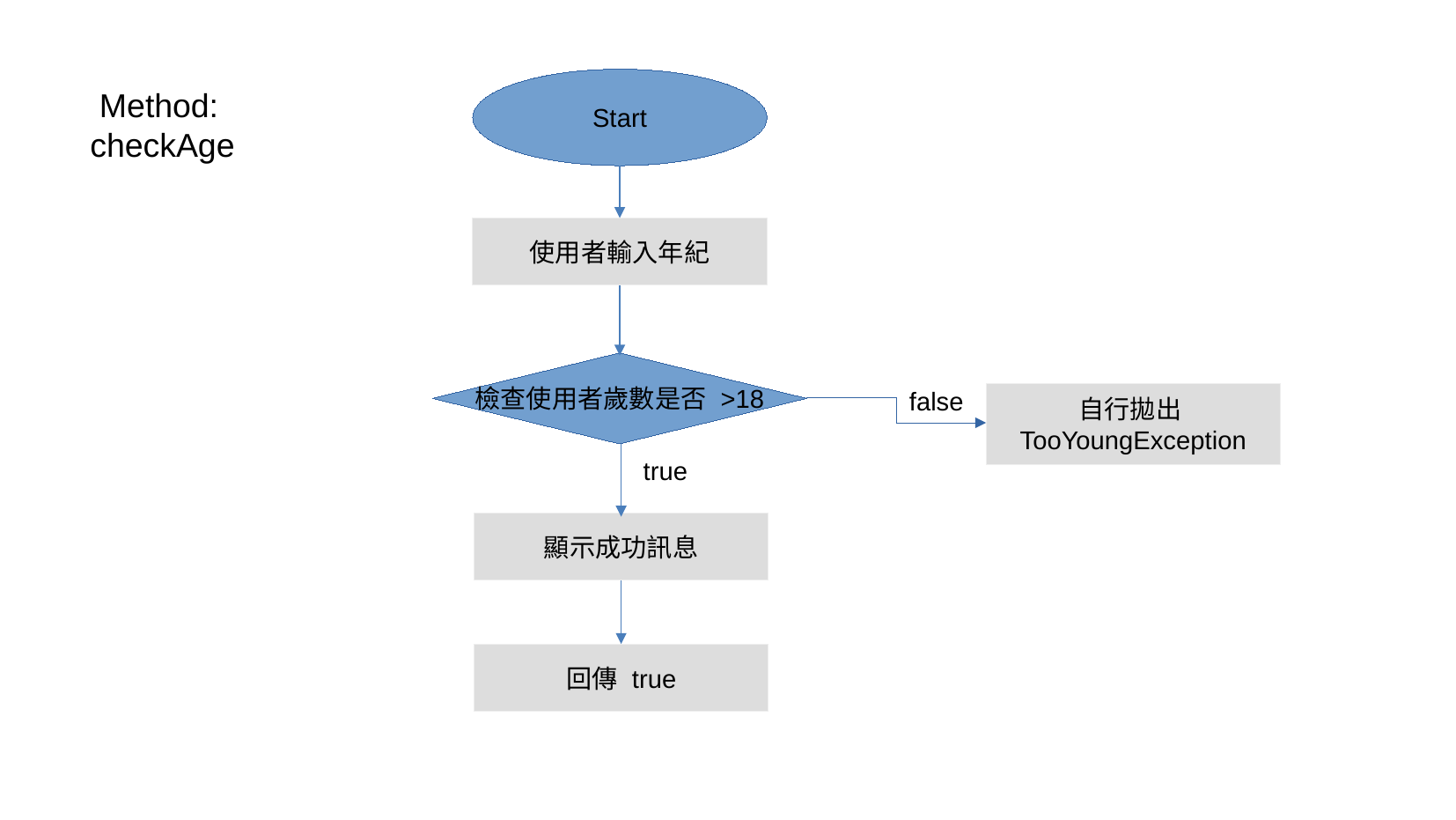

Start
 Method:
checkAge
使用者輸入年紀
檢查使用者歲數是否 >18
false
自行拋出TooYoungException

true
顯示成功訊息
回傳 true